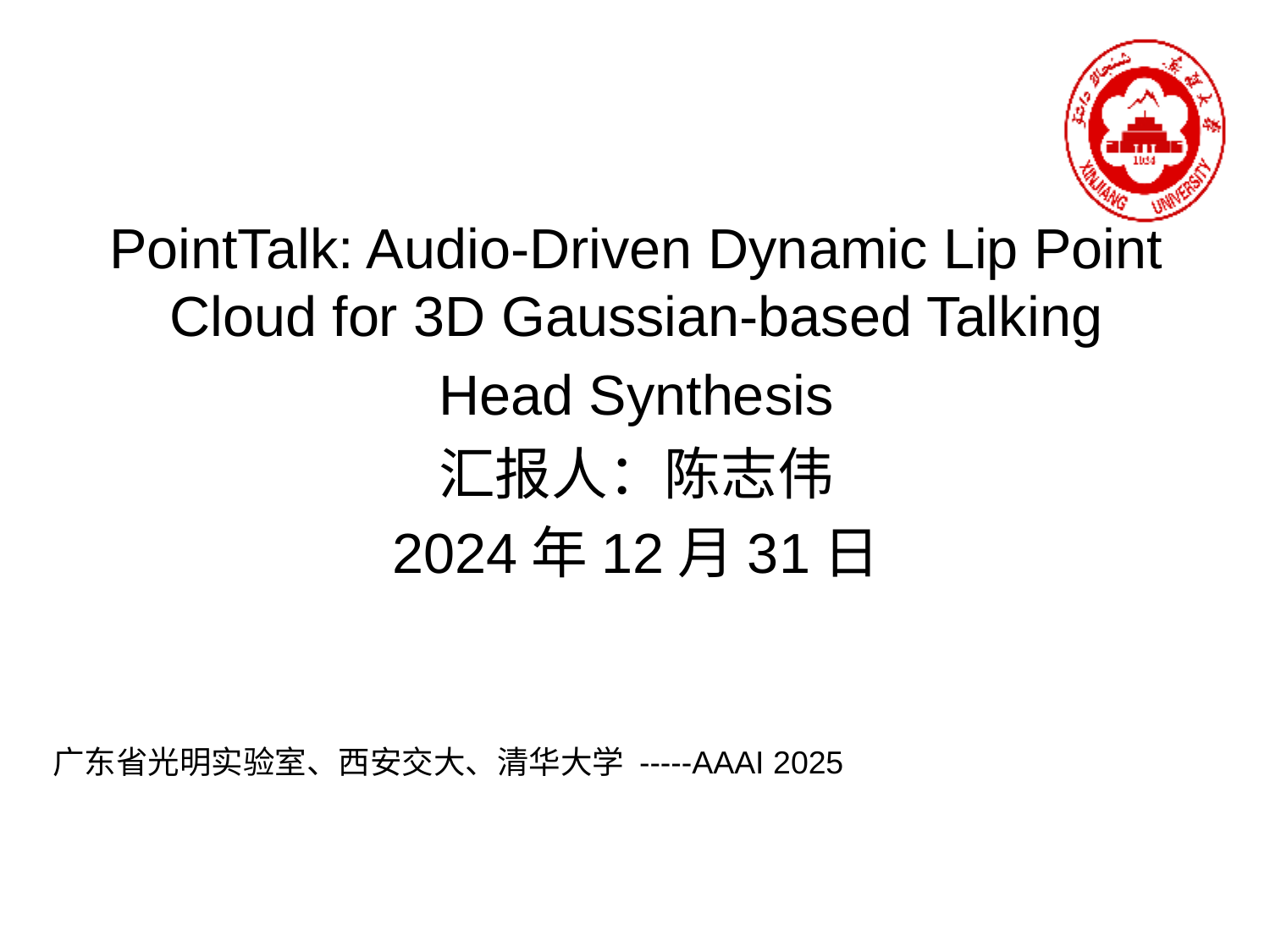

PointTalk: Audio-Driven Dynamic Lip Point Cloud for 3D Gaussian-based Talking
Head Synthesis
汇报人：陈志伟
2024年12月31日
广东省光明实验室、西安交大、清华大学 -----AAAI 2025